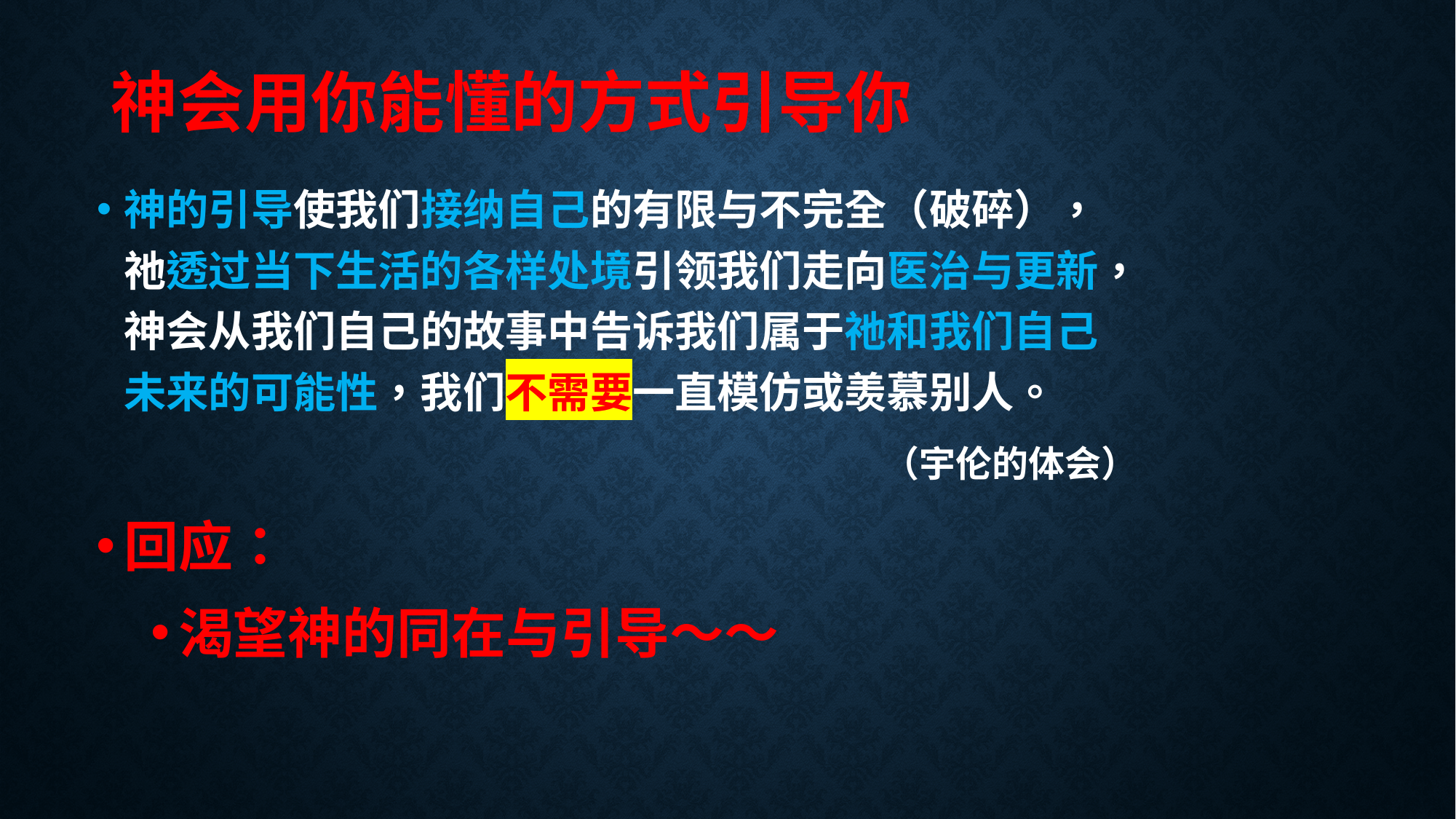

# 神会用你能懂的方式引导你
神的引导使我们接纳自己的有限与不完全（破碎），祂透过当下生活的各样处境引领我们走向医治与更新，神会从我们自己的故事中告诉我们属于祂和我们自己未来的可能性，我们不需要一直模仿或羡慕别人。
（宇伦的体会）
回应：
渴望神的同在与引导～～